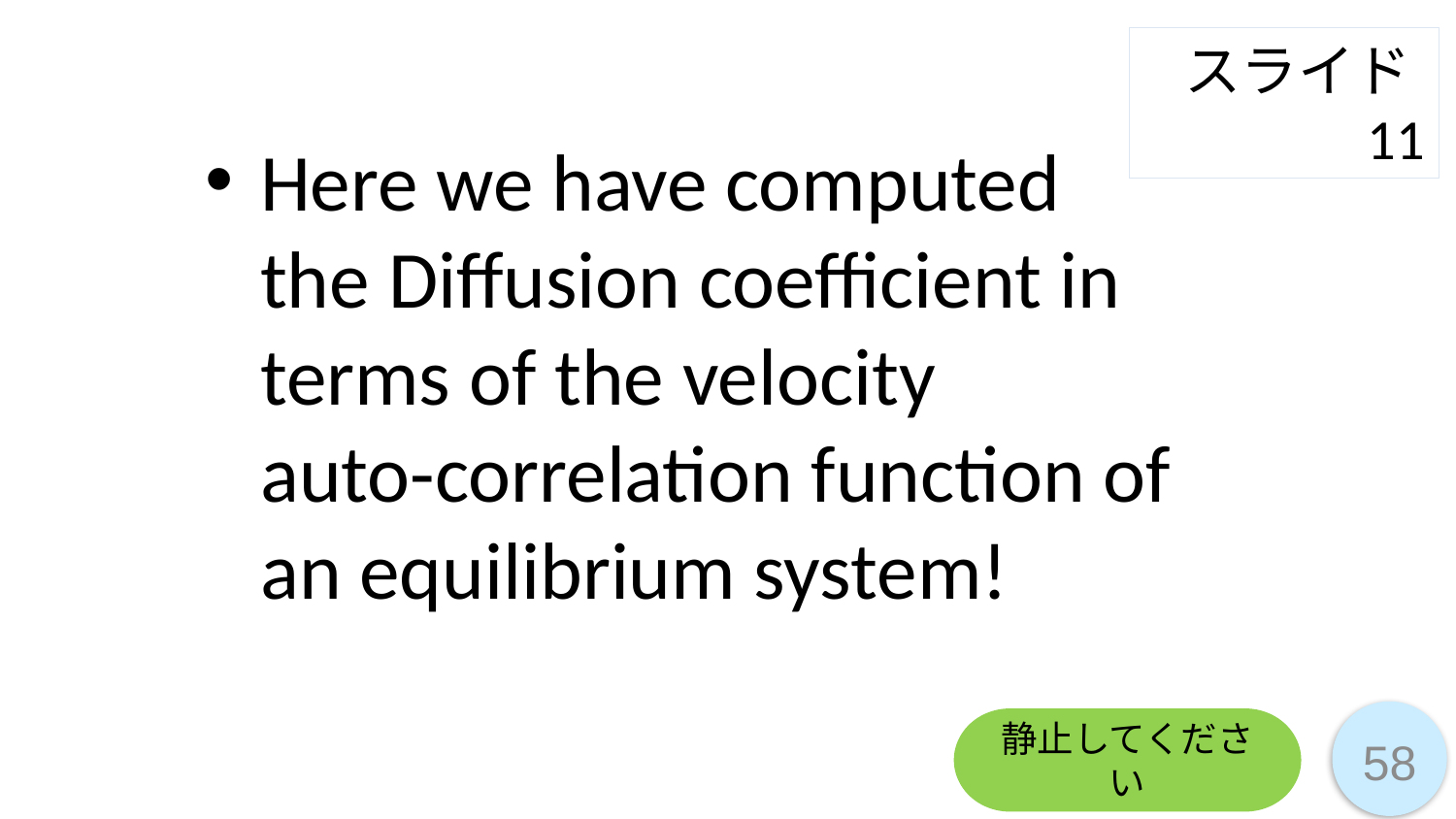

スライド11
Here we have computed the Diffusion coefficient in terms of the velocity
auto-correlation function of an equilibrium system!
静止してください
58